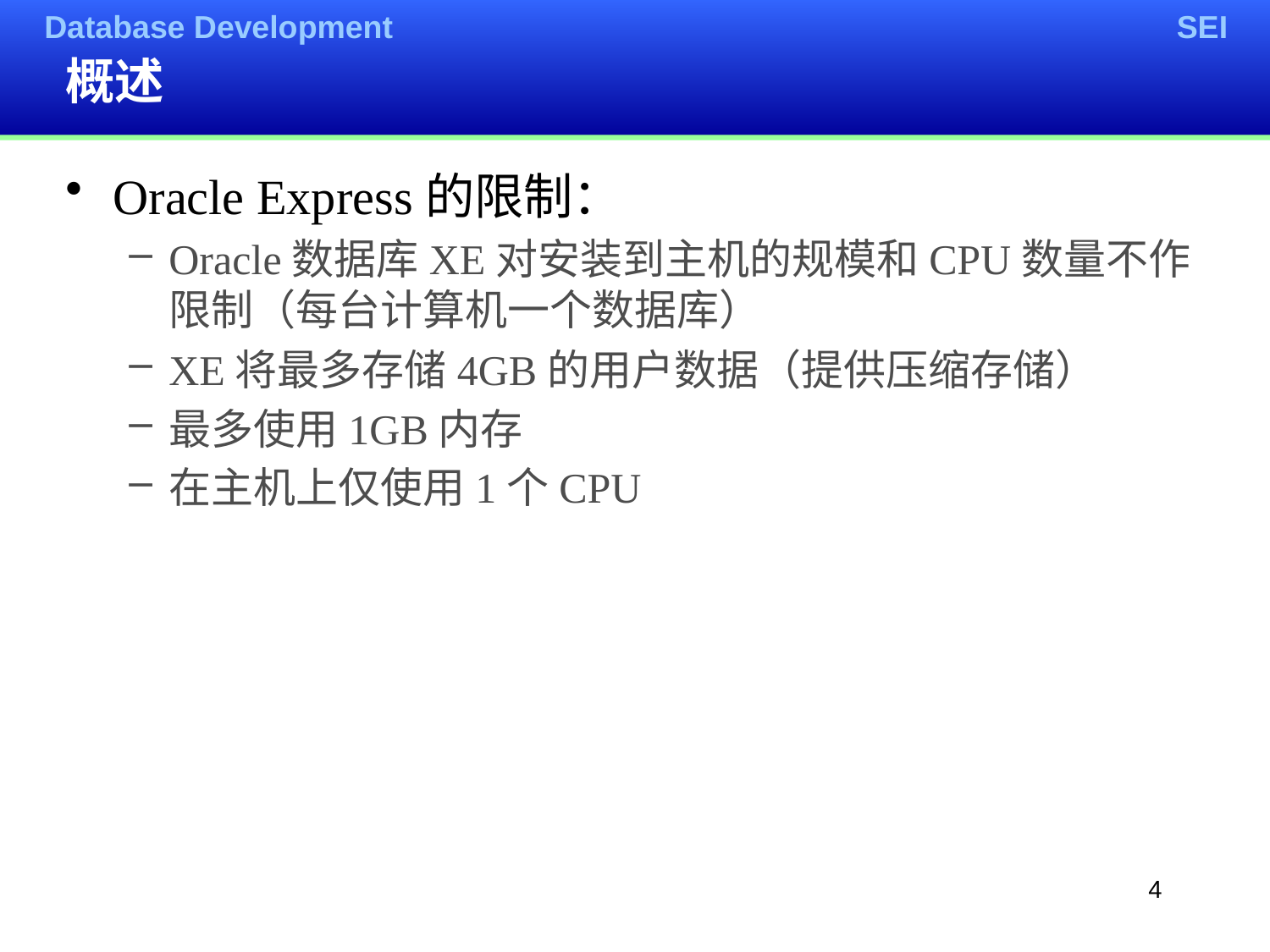

# 概述
Oracle Express的限制：
Oracle数据库XE对安装到主机的规模和CPU数量不作限制（每台计算机一个数据库）
XE将最多存储4GB的用户数据（提供压缩存储）
最多使用1GB内存
在主机上仅使用1个CPU
4